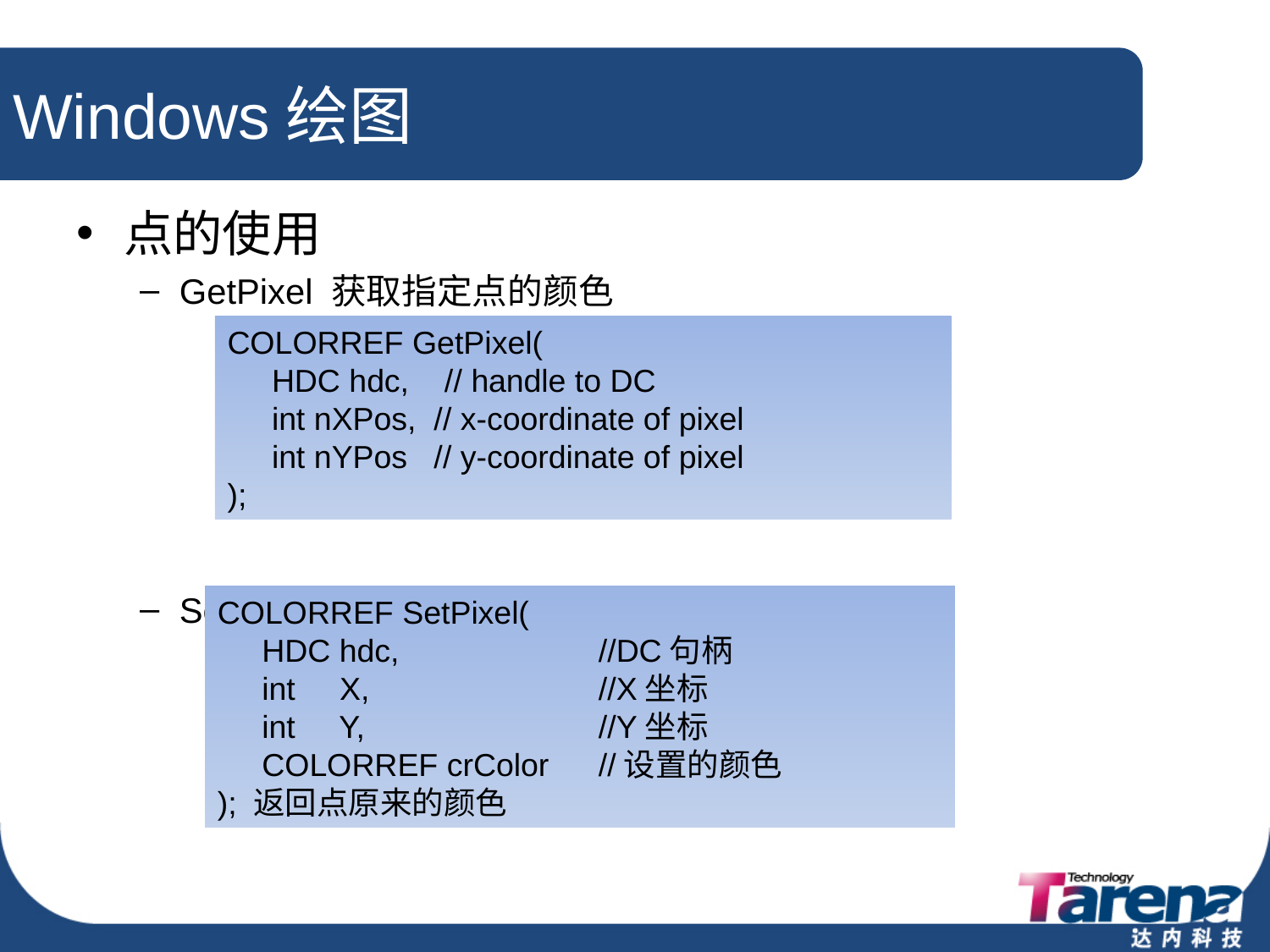

# Windows绘图
点的使用
GetPixel 获取指定点的颜色

SetPixel 设置指定点的颜色
COLORREF GetPixel(
     HDC hdc,    // handle to DC
     int nXPos,  // x-coordinate of pixel
     int nYPos   // y-coordinate of pixel
);
COLORREF SetPixel(
     HDC hdc,		//DC句柄
     int     X,		//X坐标
     int     Y,		//Y坐标
     COLORREF crColor 	//设置的颜色
); 返回点原来的颜色